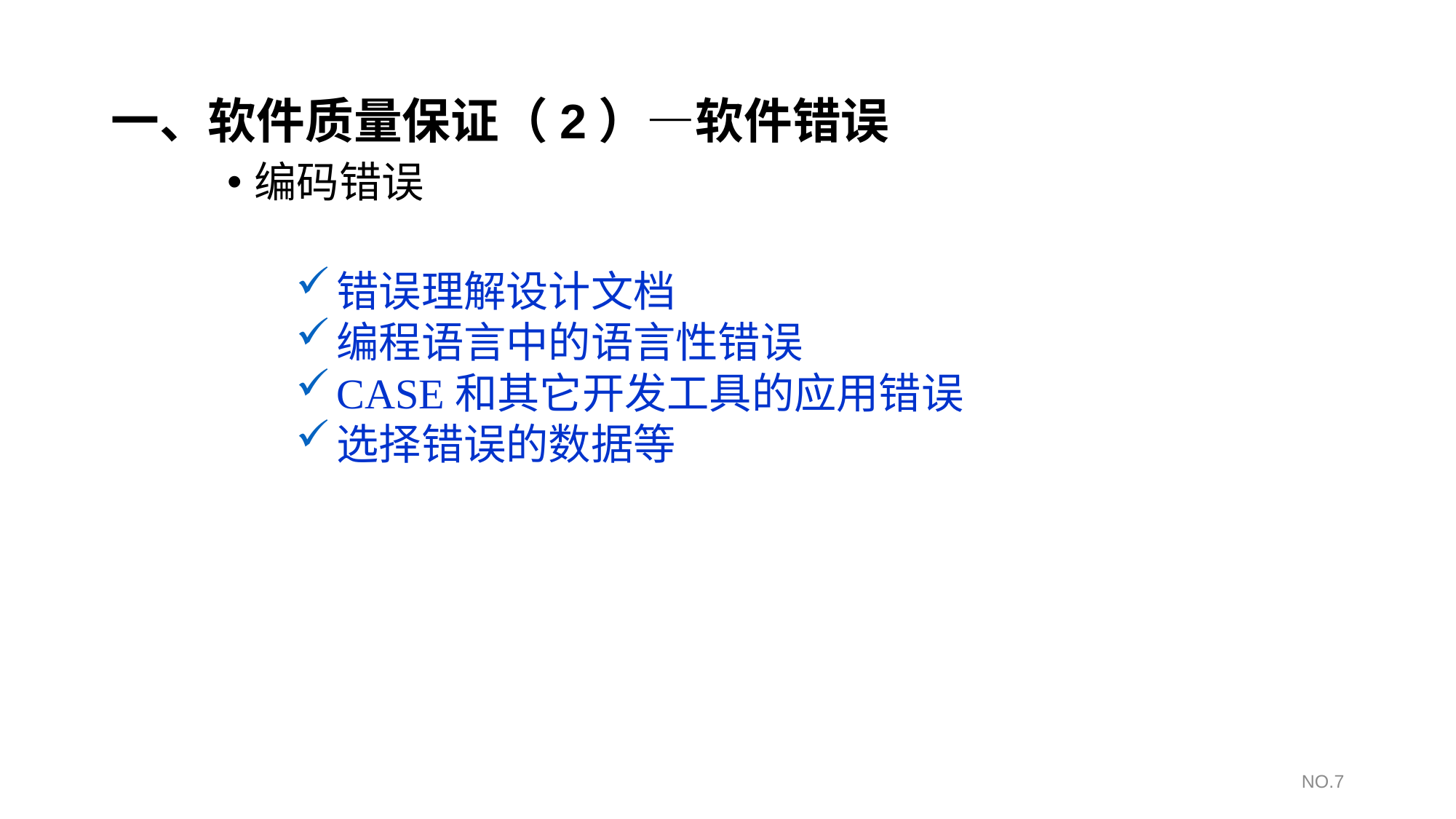

# 一、软件质量保证（2）—软件错误
编码错误
错误理解设计文档
编程语言中的语言性错误
CASE和其它开发工具的应用错误
选择错误的数据等
NO.7